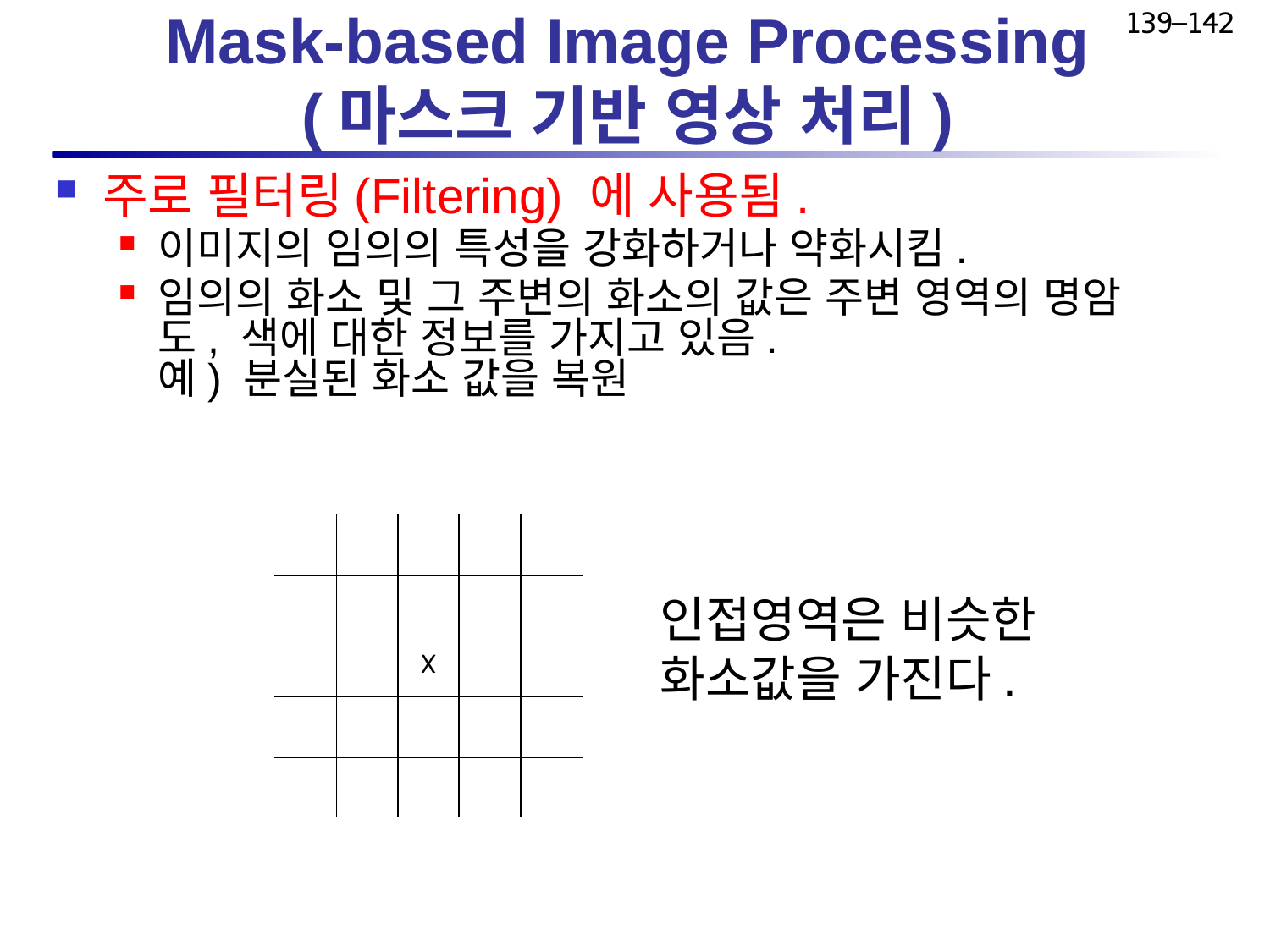

# Mask-based Image Processing (마스크 기반 영상 처리)
139–142
주로 필터링(Filtering) 에 사용됨.
이미지의 임의의 특성을 강화하거나 약화시킴.
임의의 화소 및 그 주변의 화소의 값은 주변 영역의 명암도, 색에 대한 정보를 가지고 있음.
예) 분실된 화소 값을 복원
|  |  |  |  |  |
| --- | --- | --- | --- | --- |
|  |  |  |  |  |
|  |  | X |  |  |
|  |  |  |  |  |
|  |  |  |  |  |
인접영역은 비슷한
화소값을 가진다.